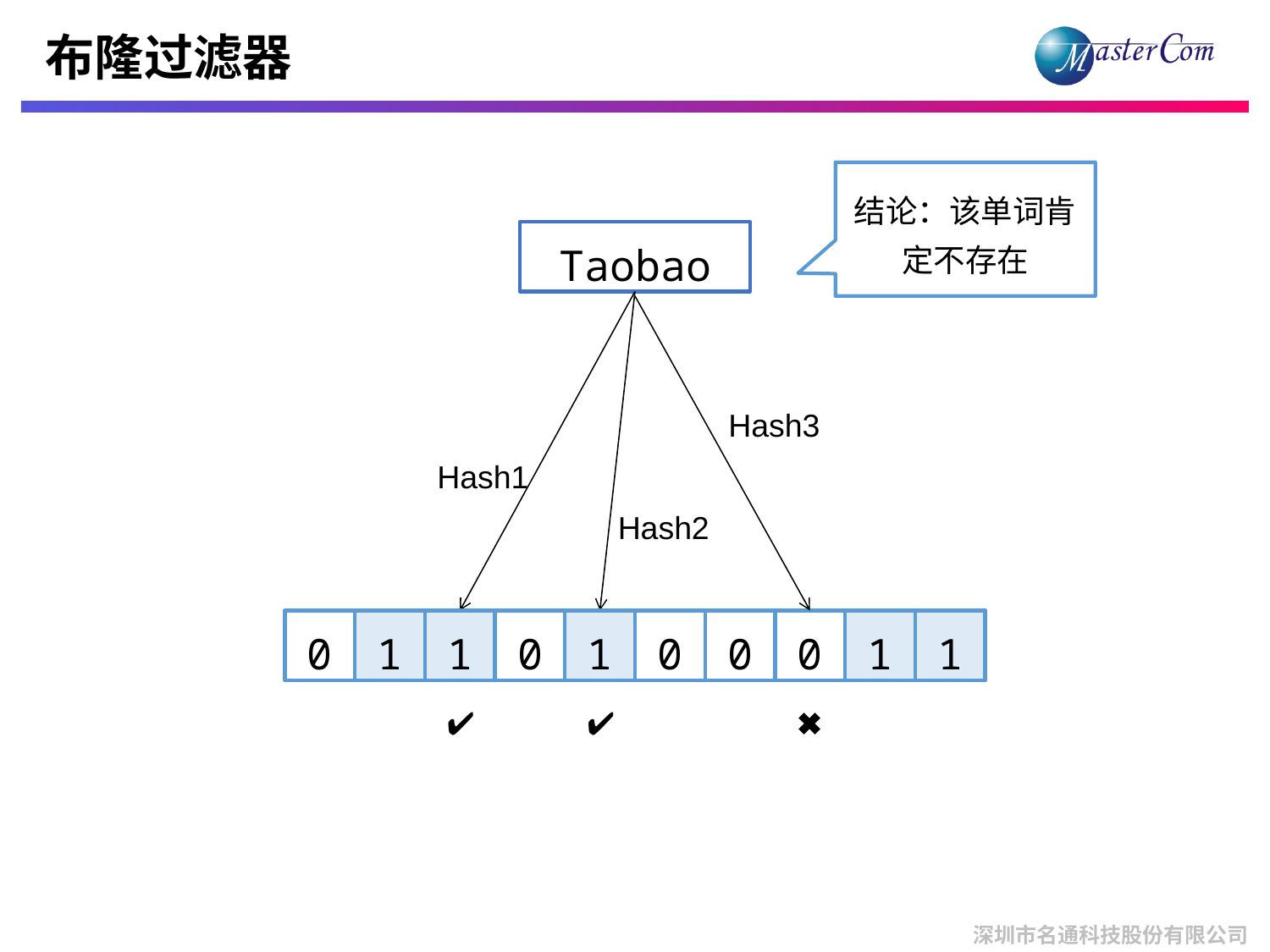

# 布隆过滤器
结论：该单词肯定不存在
Taobao
Hash3
Hash1
Hash2
0
0
0
0
0
0
0
0
0
0
1
1
1
1
1
✔
✔
✖